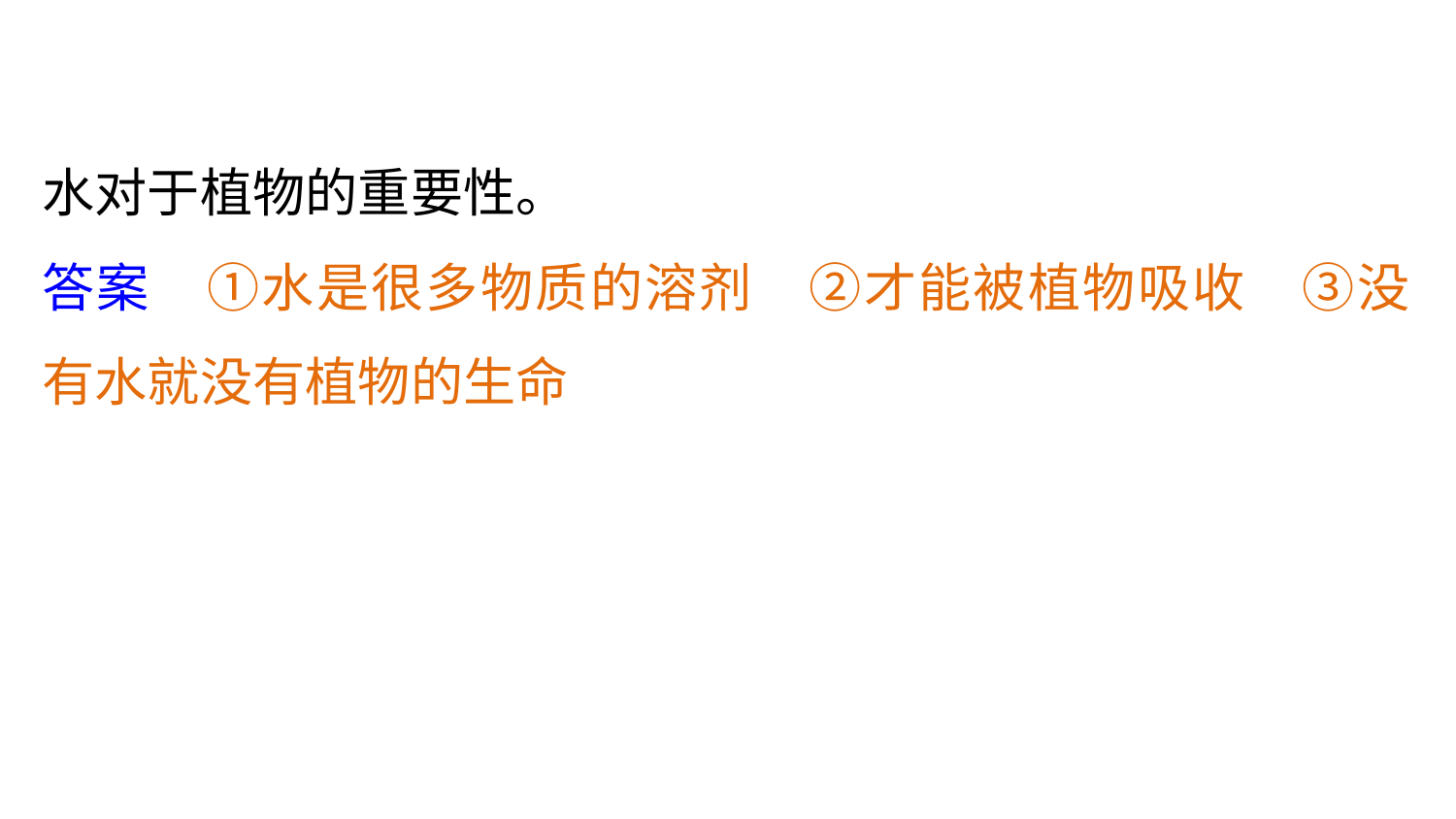

水对于植物的重要性。
答案　①水是很多物质的溶剂　②才能被植物吸收　③没有水就没有植物的生命